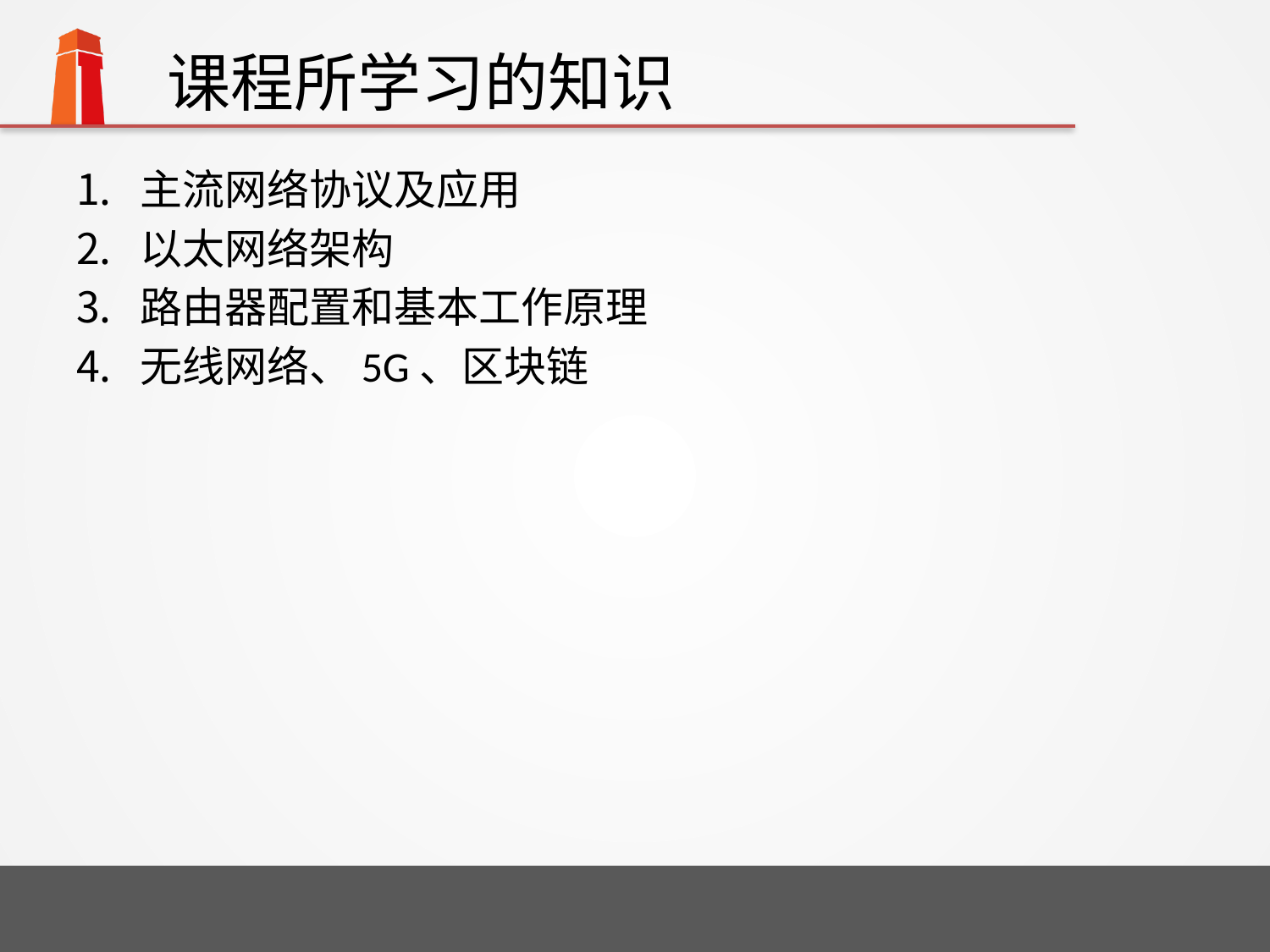

# 课程所学习的知识
主流网络协议及应用
以太网络架构
路由器配置和基本工作原理
无线网络、5G、区块链